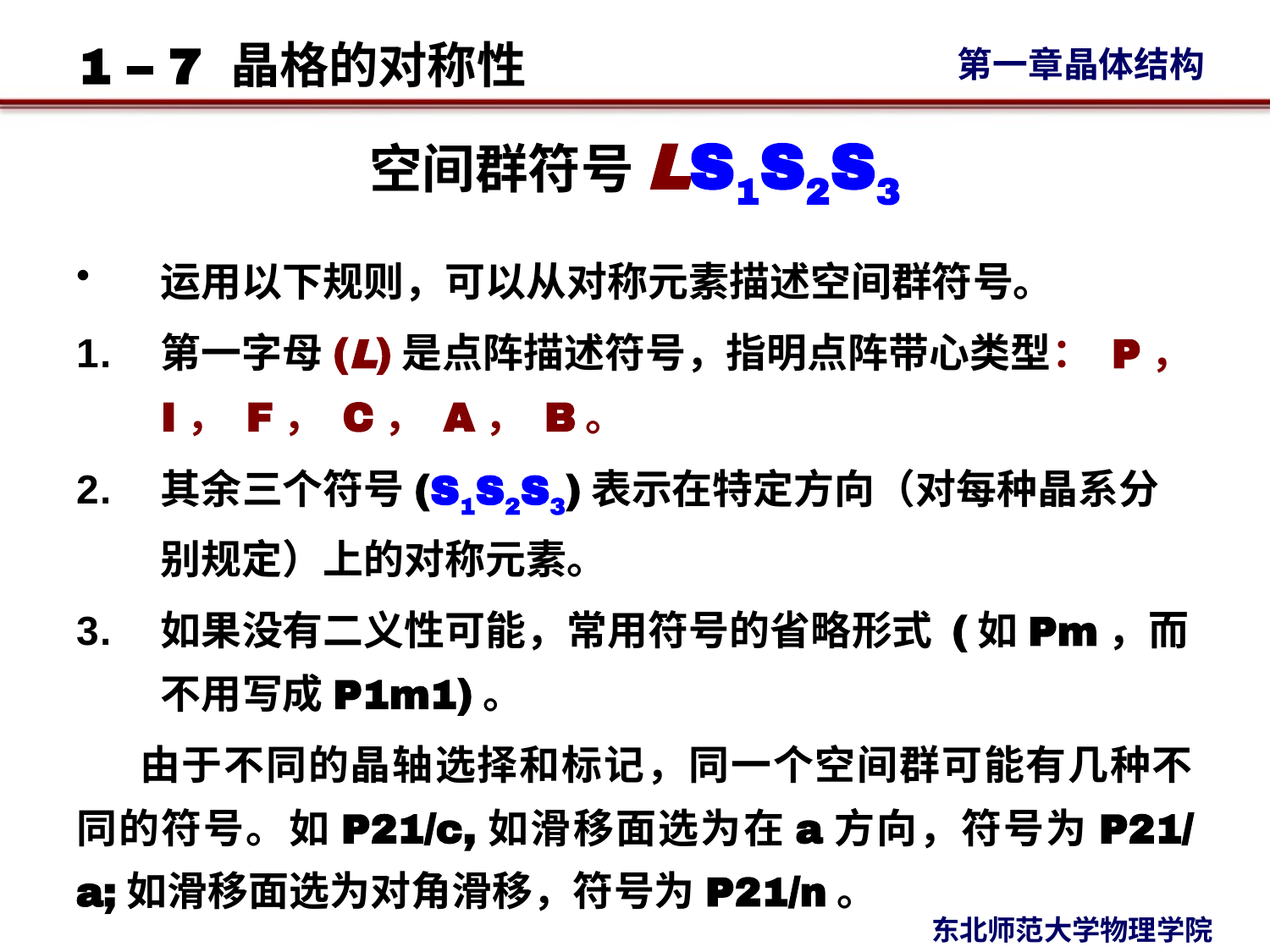

# 空间群符号LS1S2S3
运用以下规则，可以从对称元素描述空间群符号。
第一字母(L)是点阵描述符号，指明点阵带心类型： P， I， F， C， A， B。
其余三个符号(S1S2S3)表示在特定方向（对每种晶系分别规定）上的对称元素。
如果没有二义性可能，常用符号的省略形式 (如Pm，而不用写成P1m1)。
由于不同的晶轴选择和标记，同一个空间群可能有几种不同的符号。如P21/c,如滑移面选为在a方向，符号为P21/a;如滑移面选为对角滑移，符号为P21/n。